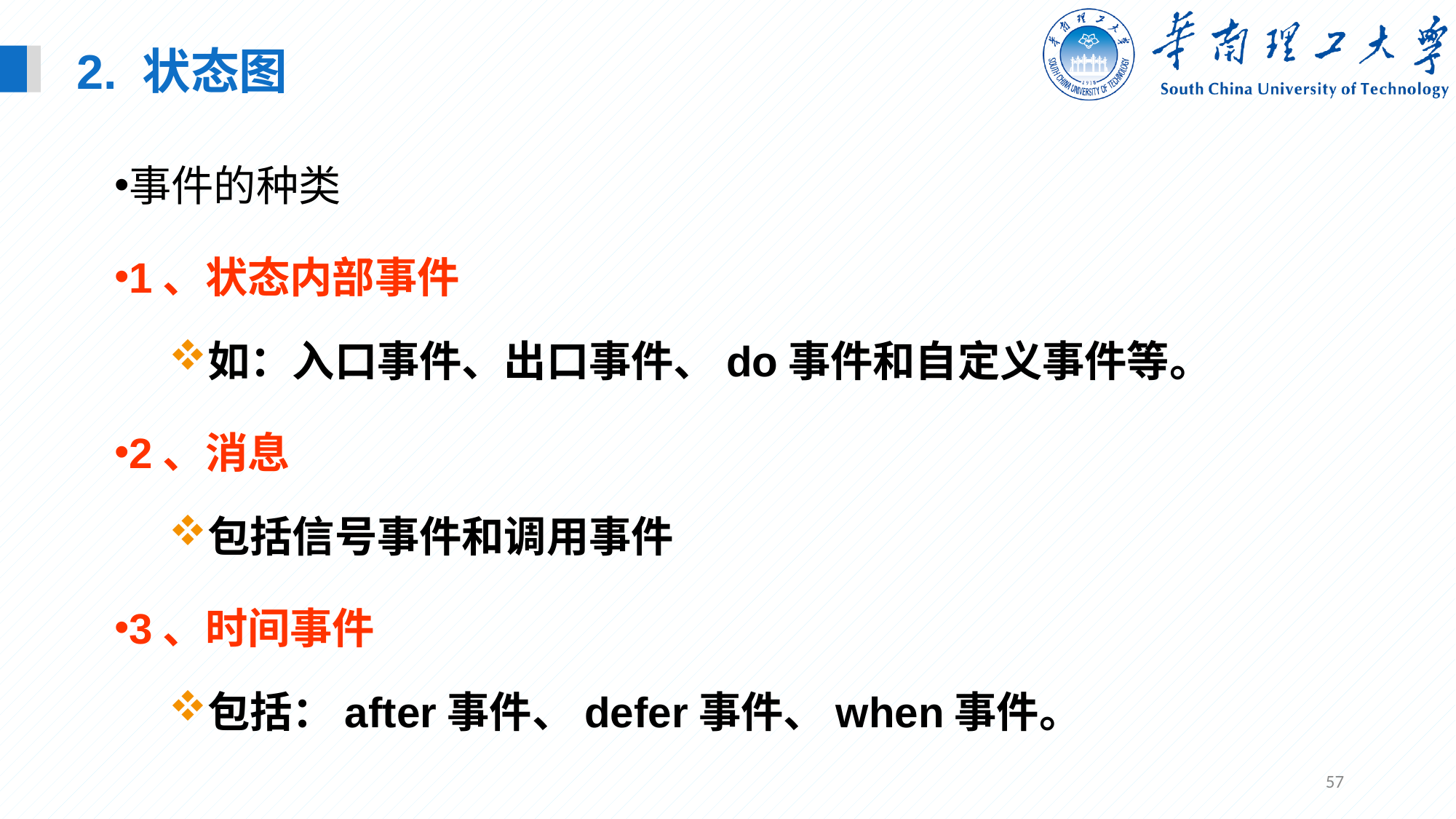

2. 状态图
事件的种类
1、状态内部事件
如：入口事件、出口事件、do事件和自定义事件等。
2、消息
包括信号事件和调用事件
3、时间事件
包括：after事件、defer事件、when事件。
57